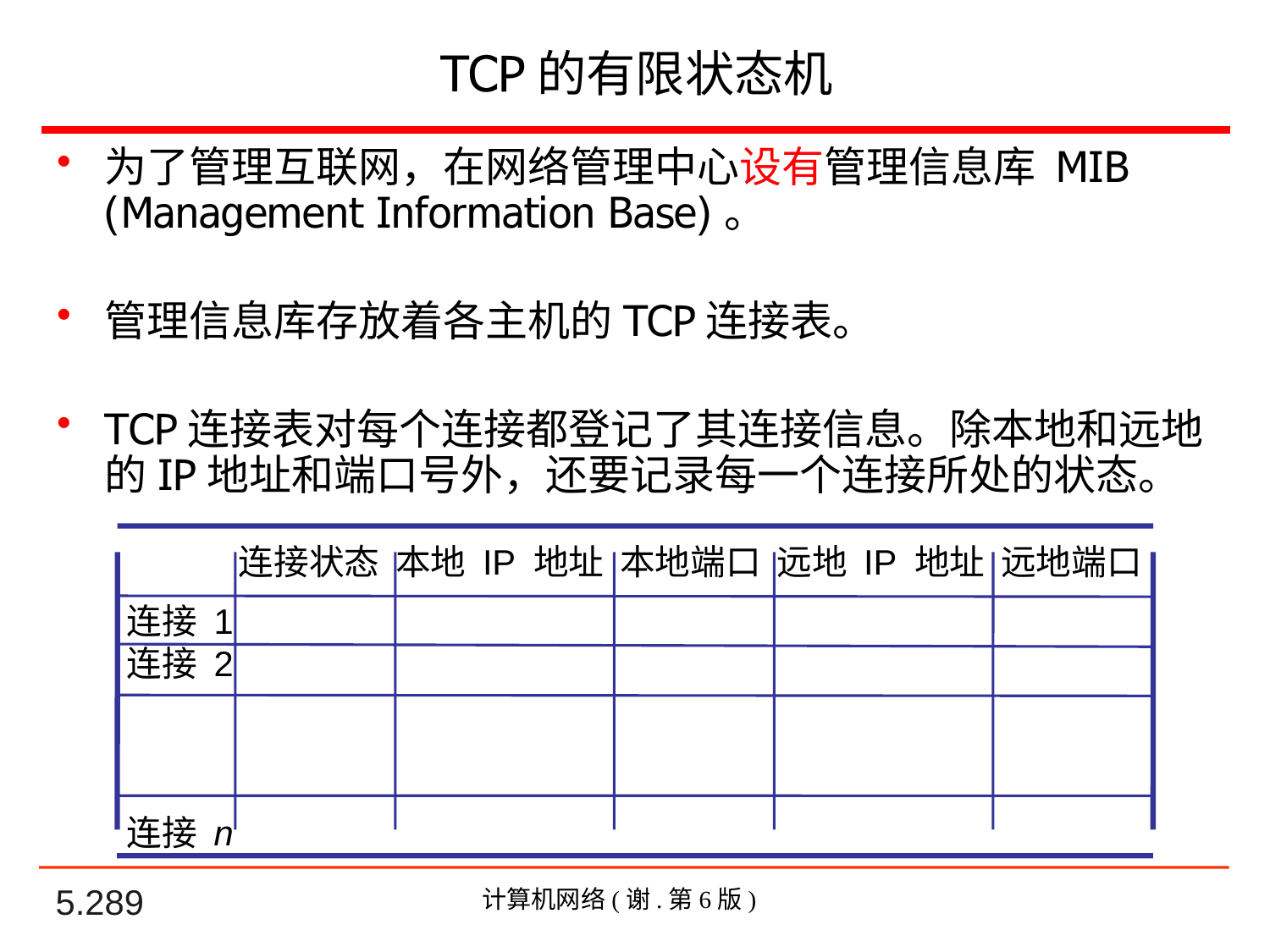

# TCP的有限状态机
为了管理互联网，在网络管理中心设有管理信息库 MIB (Management Information Base)。

管理信息库存放着各主机的TCP连接表。

TCP连接表对每个连接都登记了其连接信息。除本地和远地的IP地址和端口号外，还要记录每一个连接所处的状态。

连接状态  本地 IP 地址  本地端口  远地 IP 地址  远地端口
连接 1
连接 2

连接 n